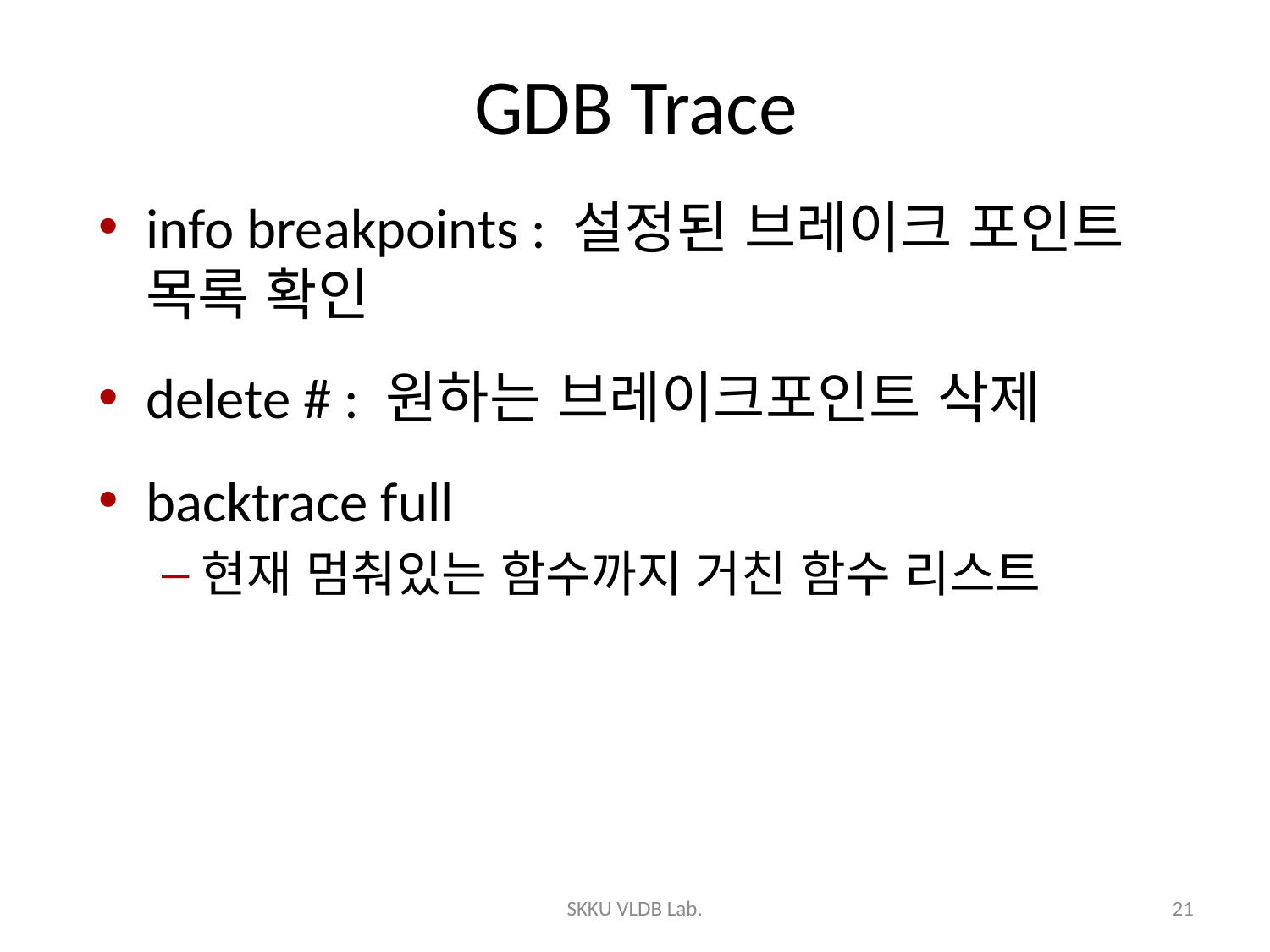

# GDB Trace
info breakpoints : 설정된 브레이크 포인트 목록 확인
delete # : 원하는 브레이크포인트 삭제
backtrace full
현재 멈춰있는 함수까지 거친 함수 리스트
SKKU VLDB Lab.
21